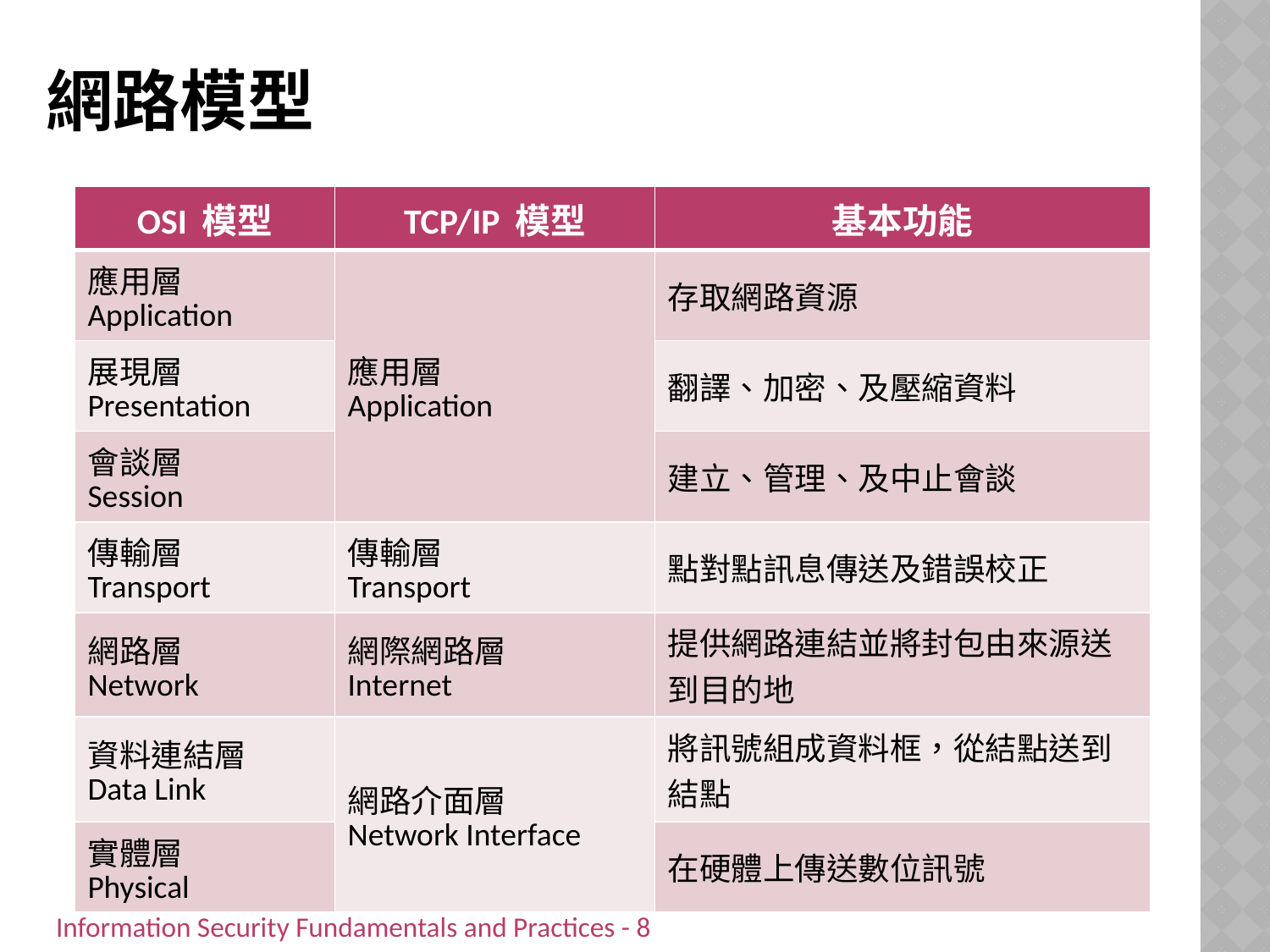

# 網路模型
| OSI 模型 | TCP/IP 模型 | 基本功能 |
| --- | --- | --- |
| 應用層 Application | 應用層 Application | 存取網路資源 |
| 展現層 Presentation |  | 翻譯、加密、及壓縮資料 |
| 會談層 Session |  | 建立、管理、及中止會談 |
| 傳輸層 Transport | 傳輸層 Transport | 點對點訊息傳送及錯誤校正 |
| 網路層 Network | 網際網路層 Internet | 提供網路連結並將封包由來源送到目的地 |
| 資料連結層 Data Link | 網路介面層 Network Interface | 將訊號組成資料框，從結點送到結點 |
| 實體層 Physical |  | 在硬體上傳送數位訊號 |